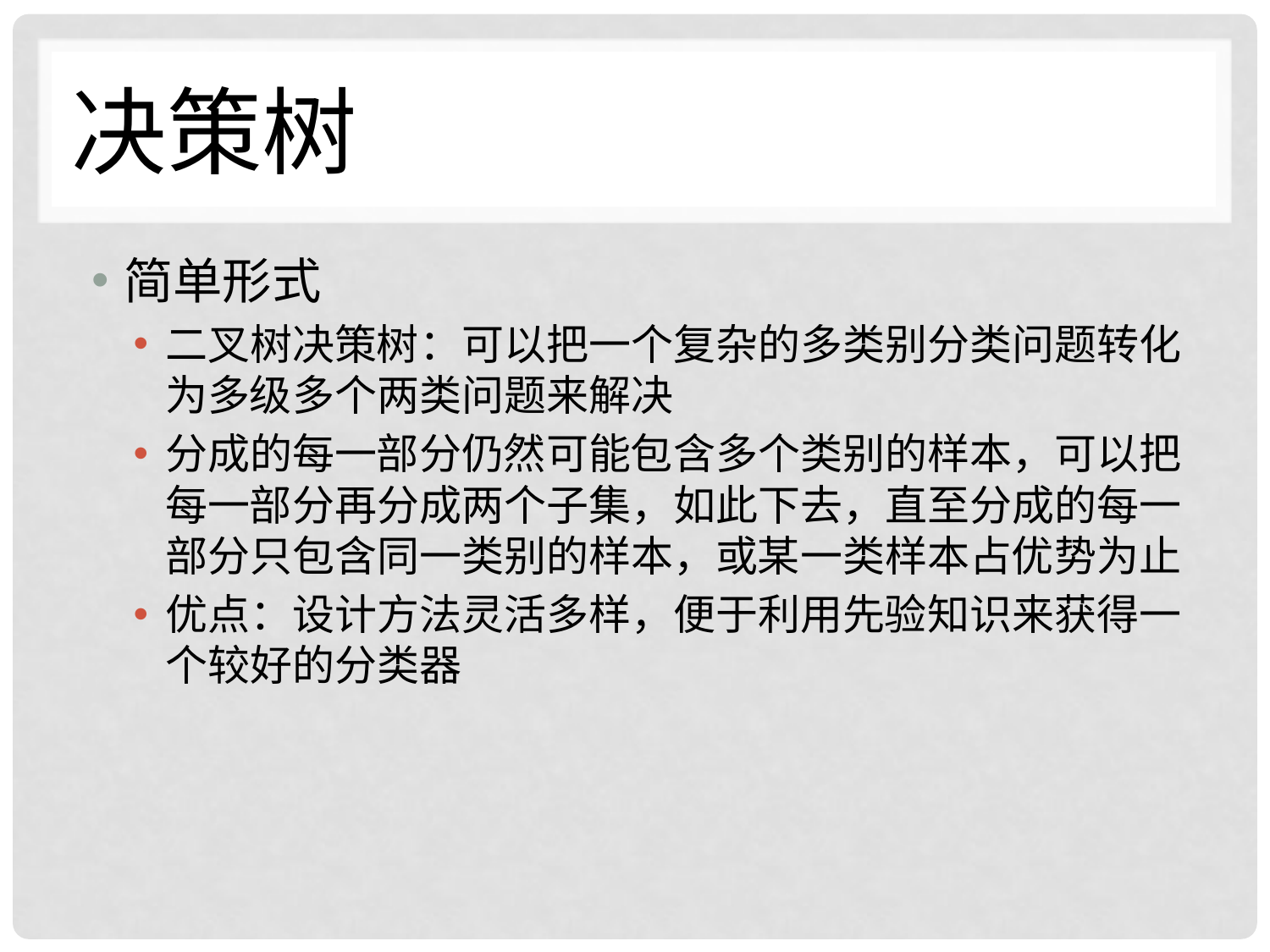

# 决策树
简单形式
二叉树决策树：可以把一个复杂的多类别分类问题转化为多级多个两类问题来解决
分成的每一部分仍然可能包含多个类别的样本，可以把每一部分再分成两个子集，如此下去，直至分成的每一部分只包含同一类别的样本，或某一类样本占优势为止
优点：设计方法灵活多样，便于利用先验知识来获得一个较好的分类器